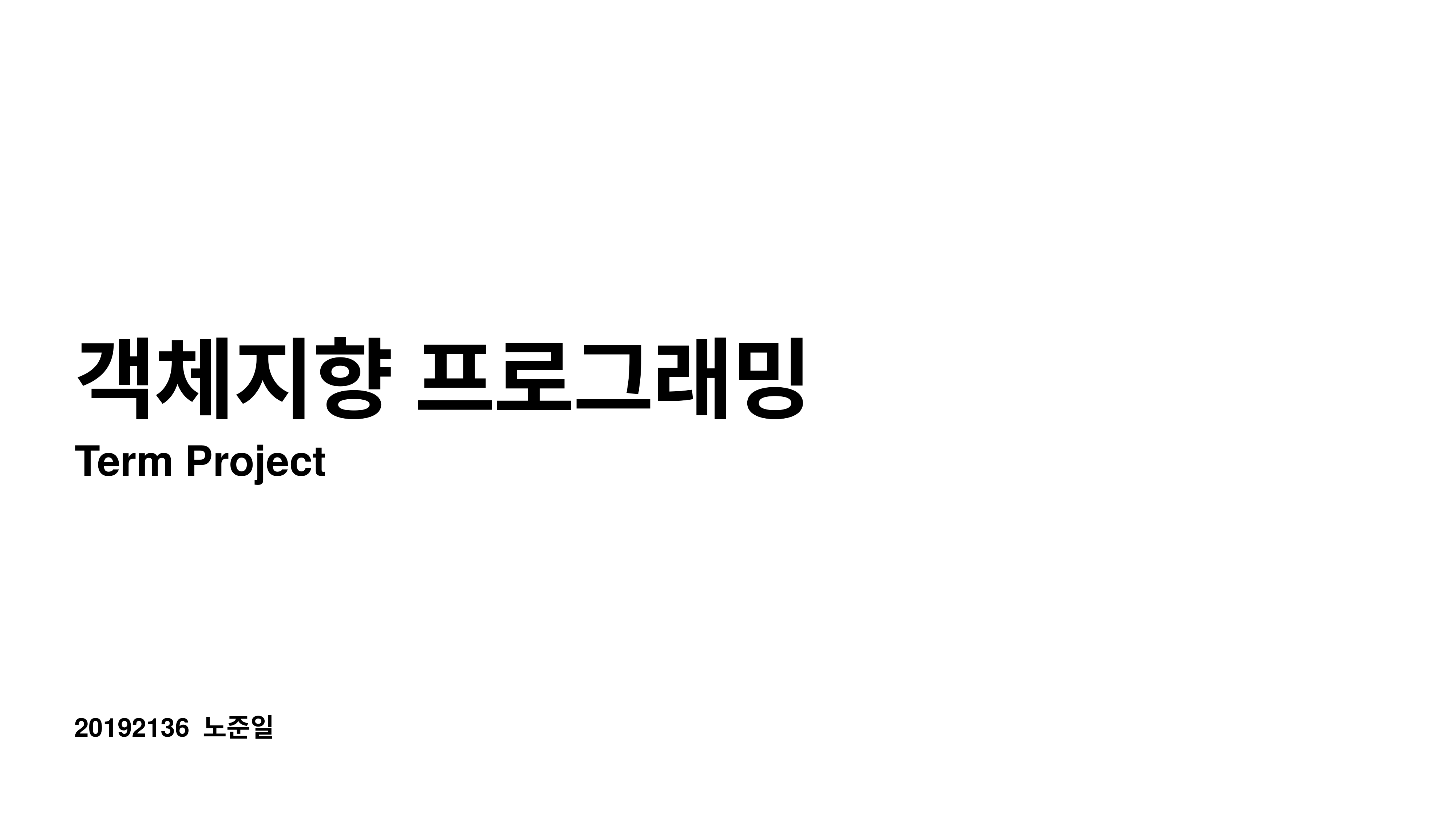

# 객체지향 프로그래밍
Term Project
20192136 노준일